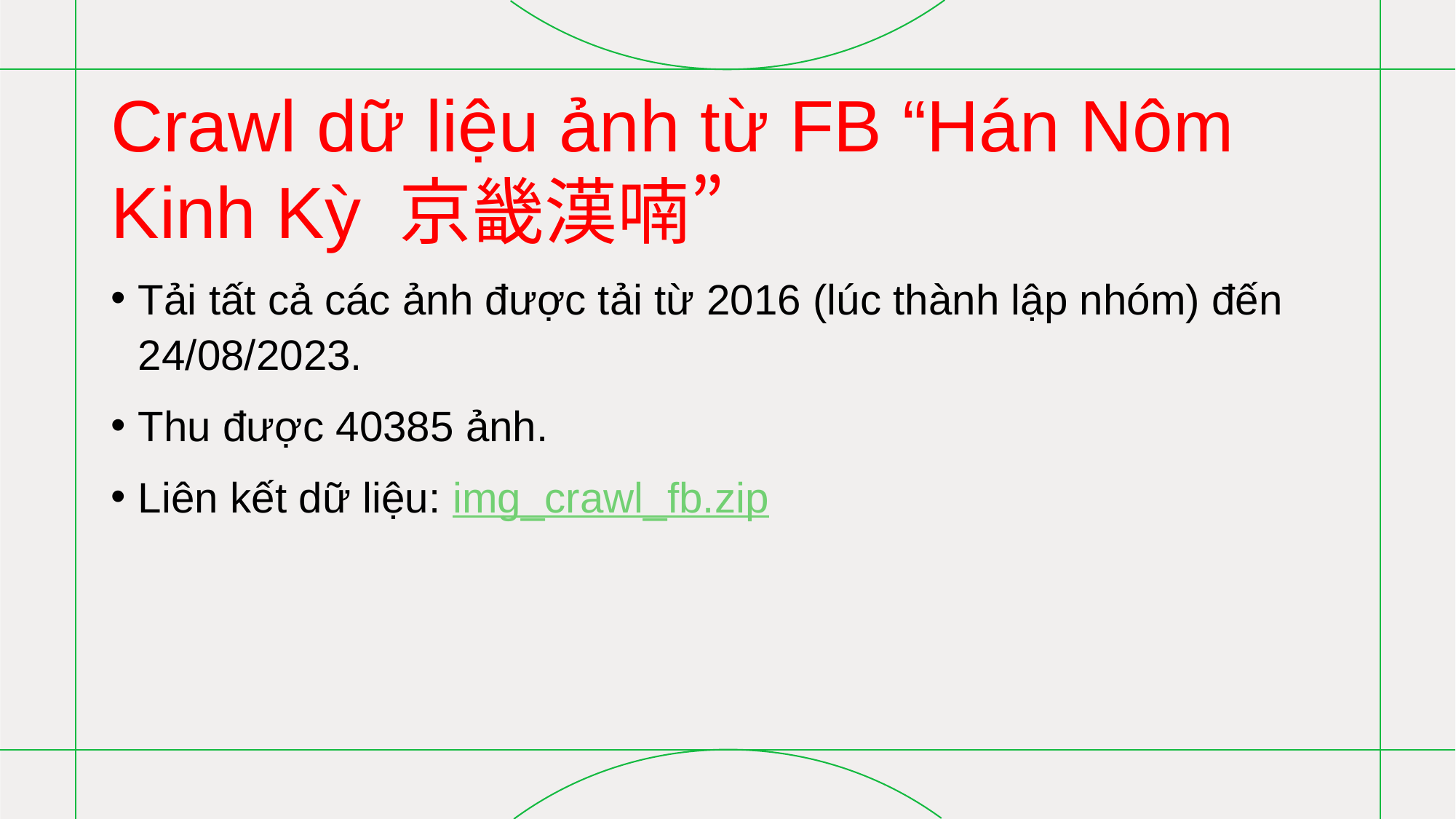

# Crawl dữ liệu ảnh từ FB “Hán Nôm Kinh Kỳ 京畿漢喃”
Tải tất cả các ảnh được tải từ 2016 (lúc thành lập nhóm) đến 24/08/2023.
Thu được 40385 ảnh.
Liên kết dữ liệu: img_crawl_fb.zip